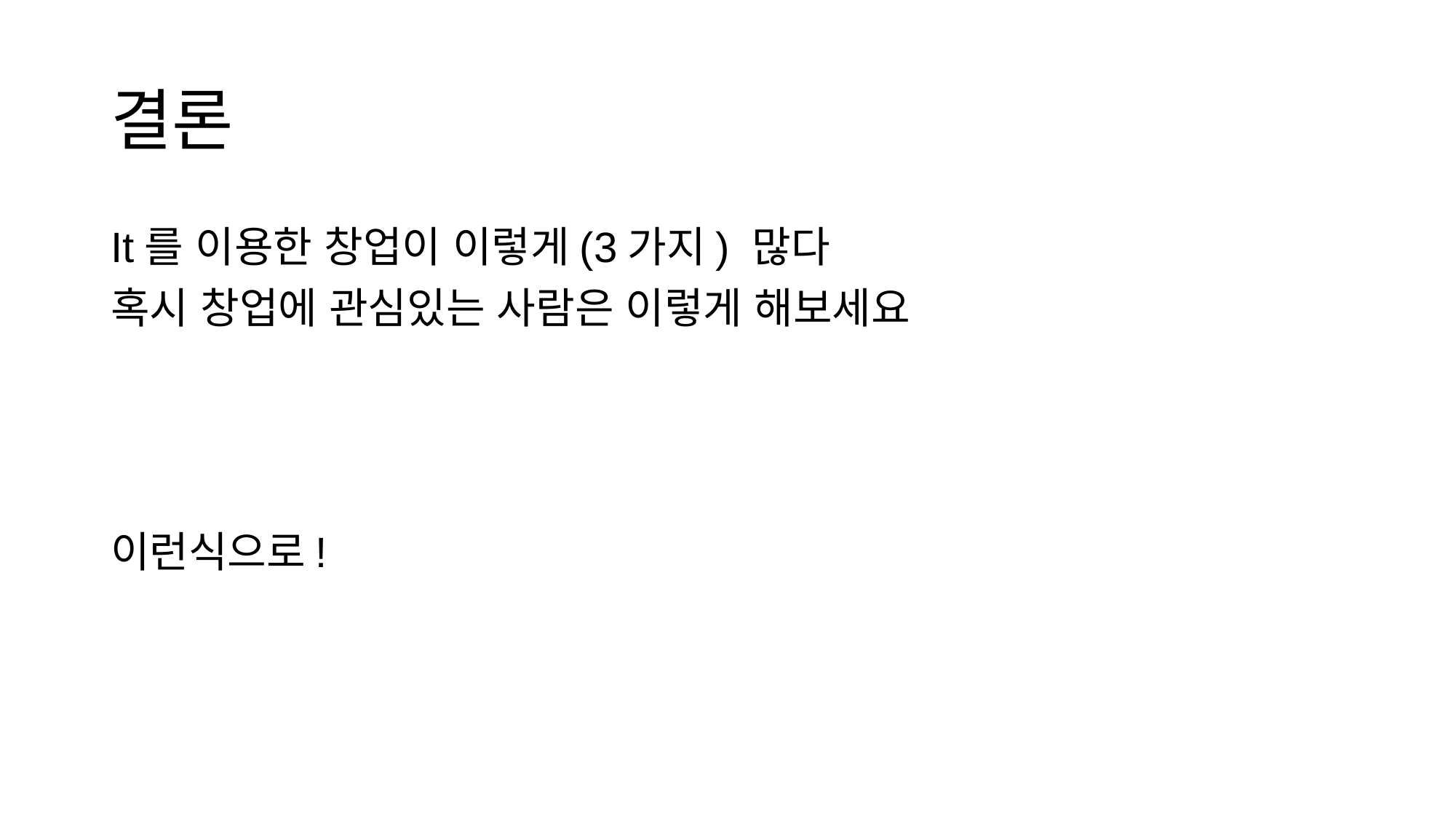

# 결론
It를 이용한 창업이 이렇게(3가지) 많다
혹시 창업에 관심있는 사람은 이렇게 해보세요

이런식으로!